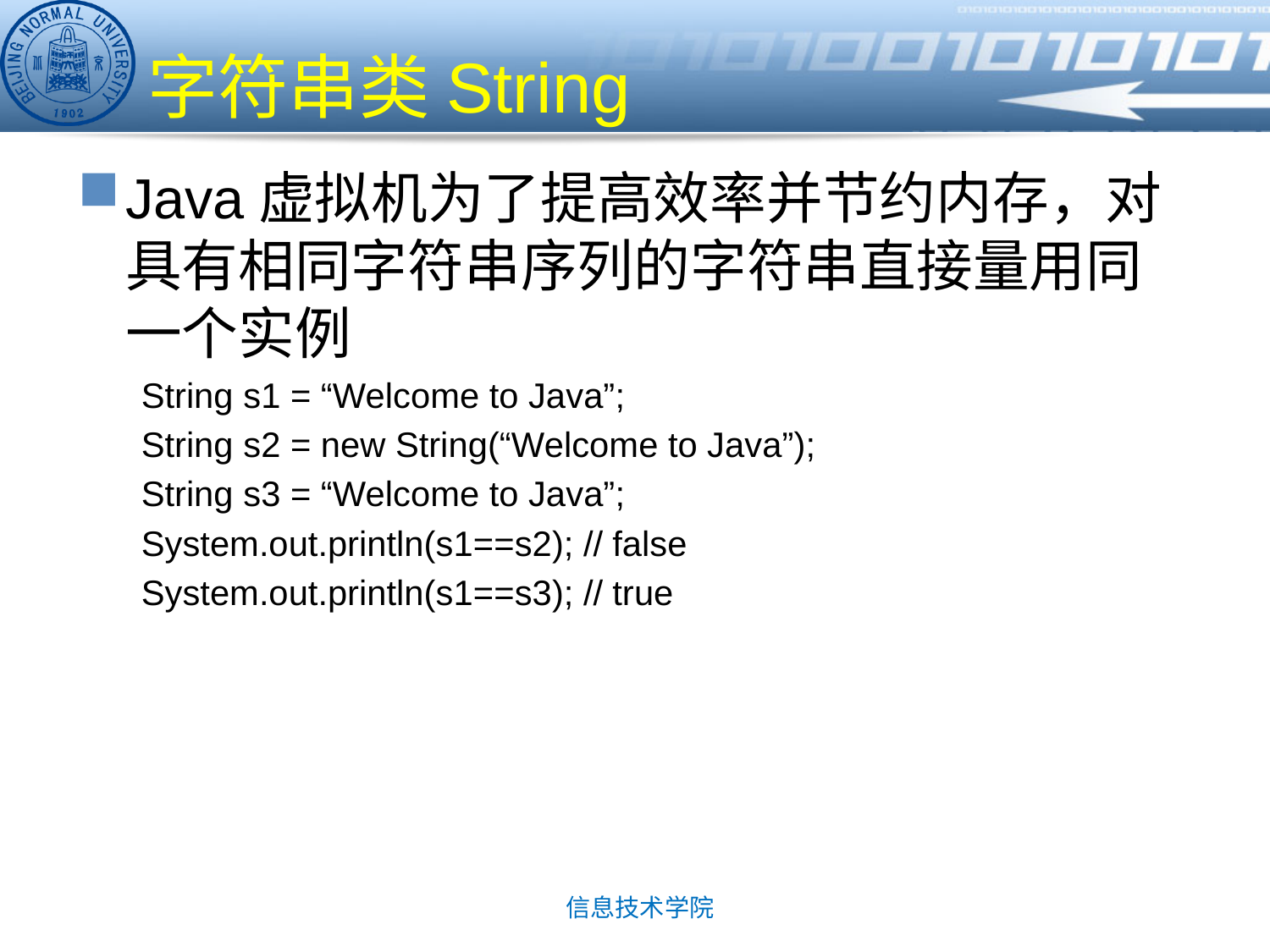

# 字符串类String
Java虚拟机为了提高效率并节约内存，对具有相同字符串序列的字符串直接量用同一个实例
String s1 = “Welcome to Java”;
String s2 = new String(“Welcome to Java”);
String s3 = “Welcome to Java”;
System.out.println(s1==s2); // false
System.out.println(s1==s3); // true
12